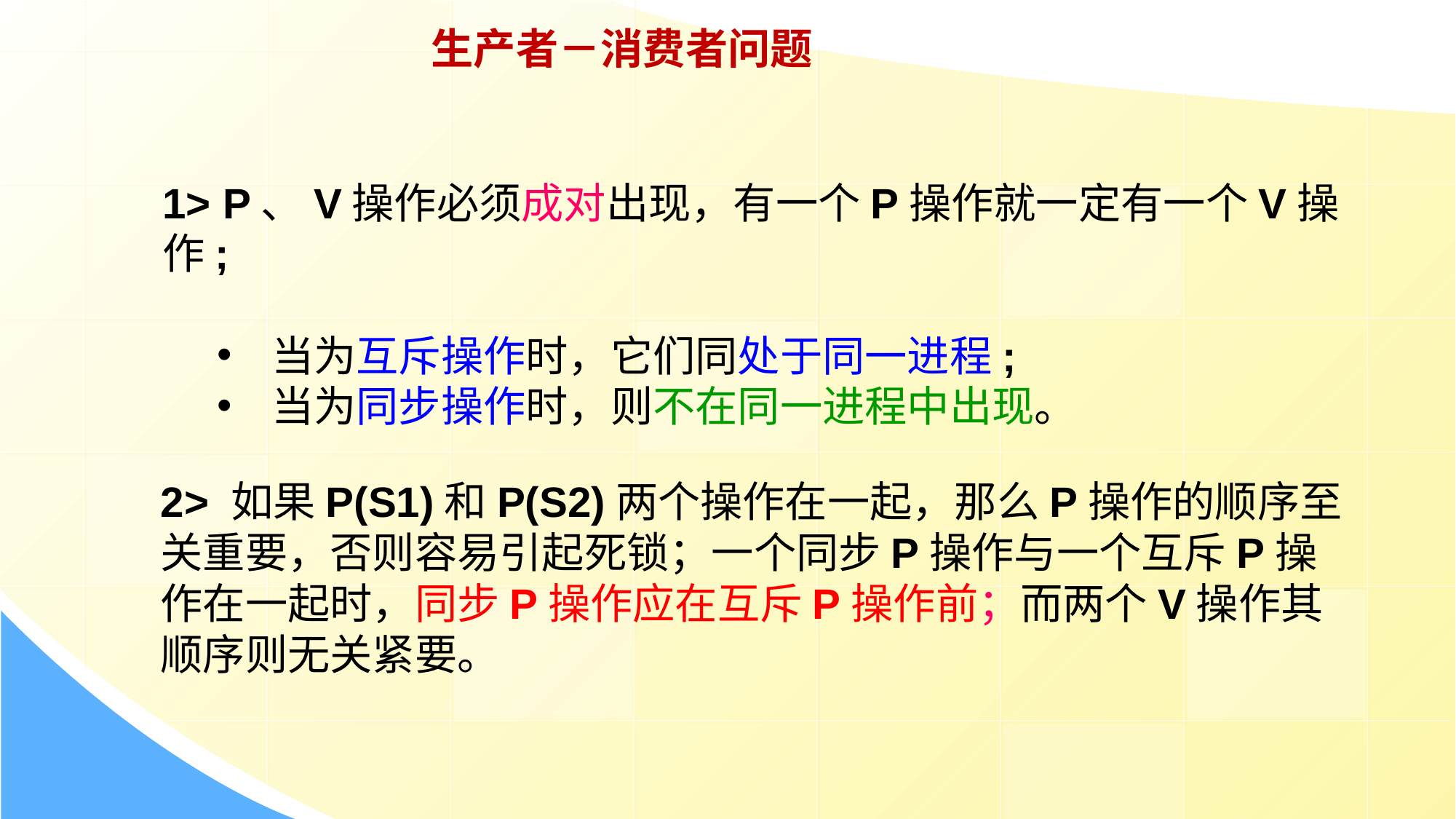

生产者－消费者问题
1> P、V操作必须成对出现，有一个P操作就一定有一个V操作;

当为互斥操作时，它们同处于同一进程;
当为同步操作时，则不在同一进程中出现。
2> 如果P(S1)和P(S2)两个操作在一起，那么P操作的顺序至关重要，否则容易引起死锁；一个同步P操作与一个互斥P操作在一起时，同步P操作应在互斥P操作前；而两个V操作其顺序则无关紧要。